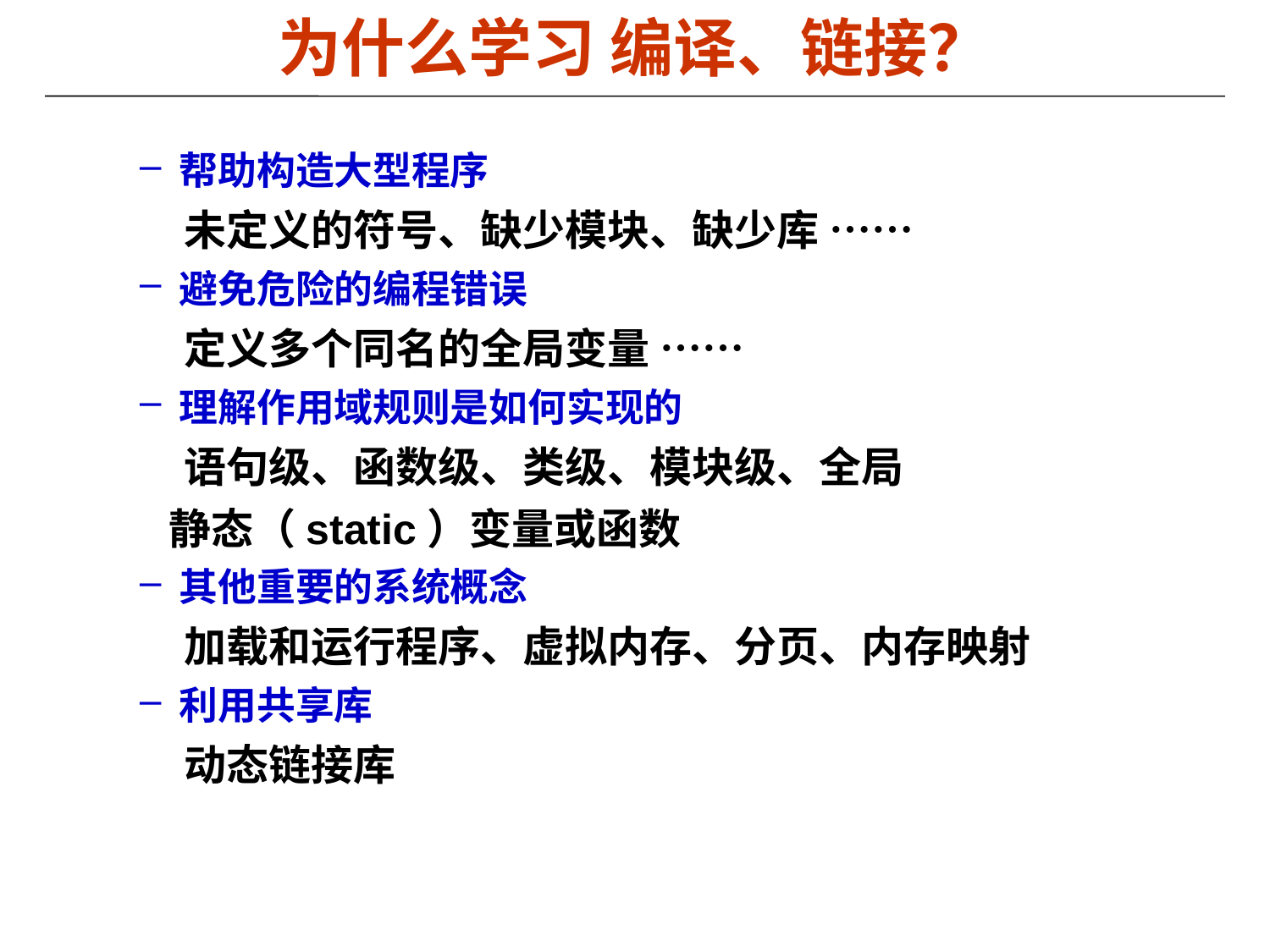

# 为什么学习 编译、链接？
帮助构造大型程序
    未定义的符号、缺少模块、缺少库 ……
避免危险的编程错误
    定义多个同名的全局变量 ……
理解作用域规则是如何实现的
    语句级、函数级、类级、模块级、全局
  静态（static）变量或函数
其他重要的系统概念
    加载和运行程序、虚拟内存、分页、内存映射
利用共享库
    动态链接库